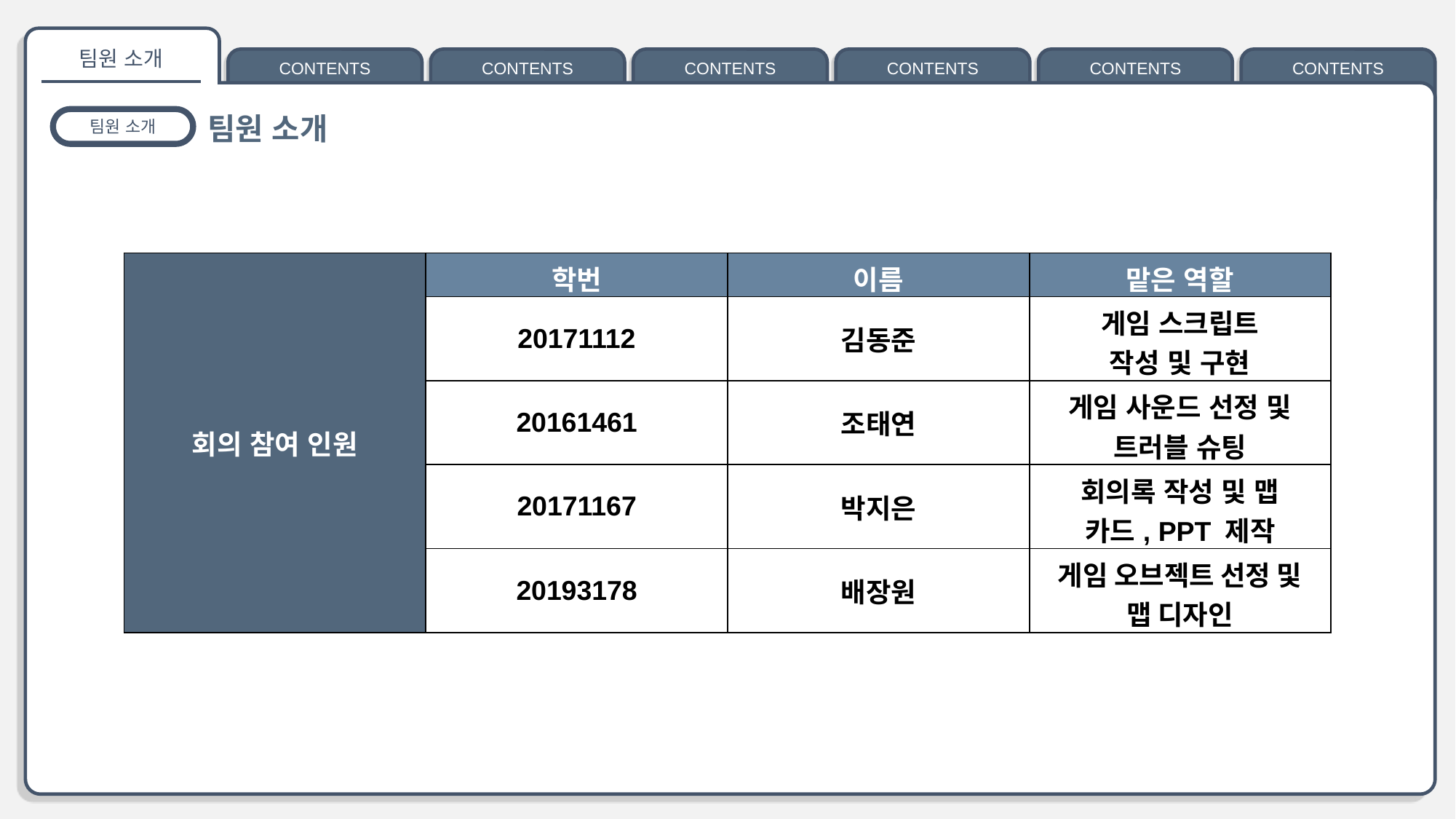

팀원 소개
팀원 소개
CONTENTS
CONTENTS
CONTENTS
CONTENTS
CONTENTS
CONTENTS
팀원 소개
| 회의 참여 인원 | 학번 | 이름 | 맡은 역할 |
| --- | --- | --- | --- |
|  | 20171112 | 김동준 | 게임 스크립트 작성 및 구현 |
|  | 20161461 | 조태연 | 게임 사운드 선정 및 트러블 슈팅 |
|  | 20171167 | 박지은 | 회의록 작성 및 맵 카드, PPT 제작 |
|  | 20193178 | 배장원 | 게임 오브젝트 선정 및 맵 디자인 |